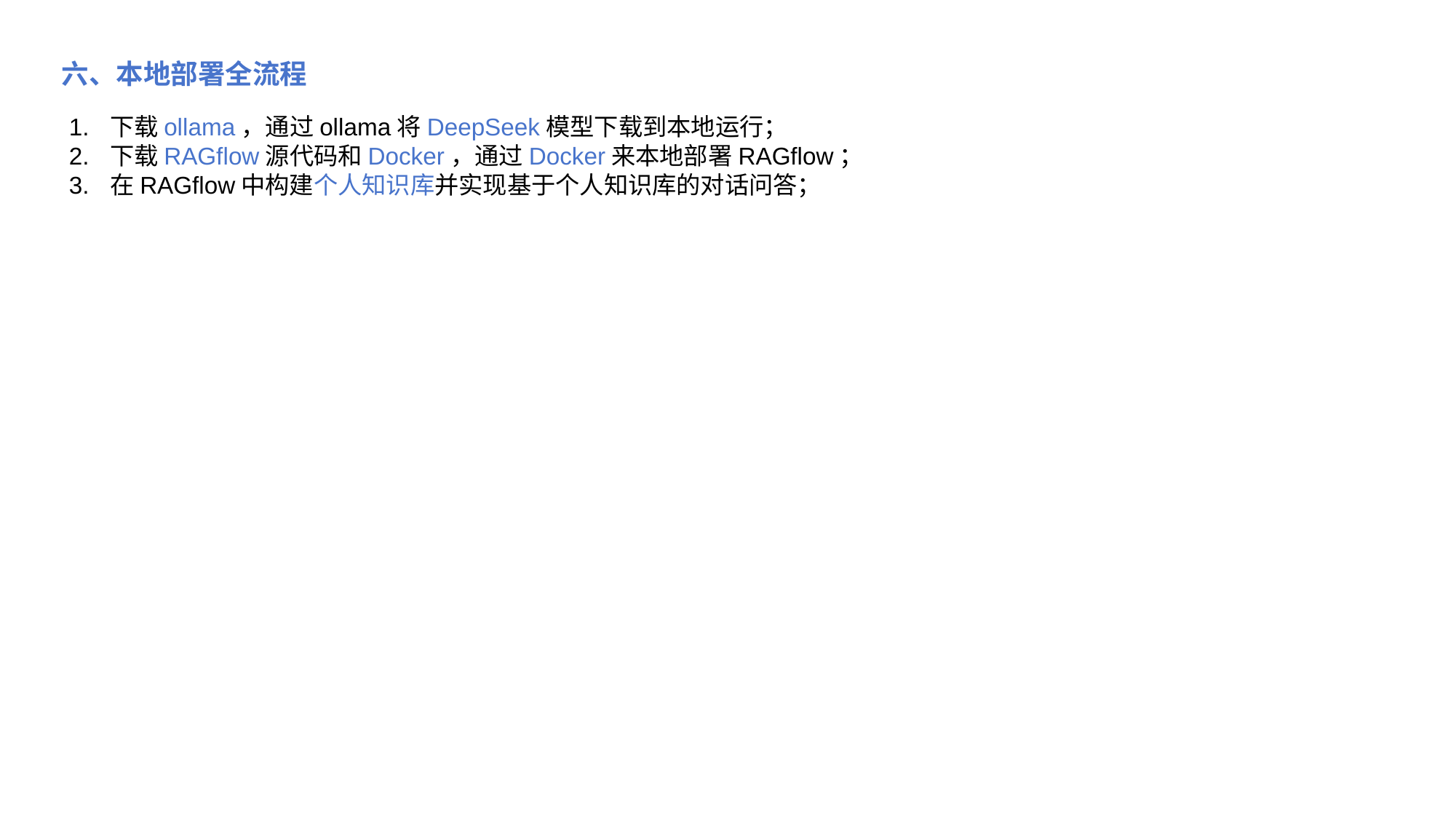

六、本地部署全流程
下载ollama，通过ollama将DeepSeek模型下载到本地运行；
下载RAGflow源代码和Docker，通过Docker来本地部署RAGflow；
在RAGflow中构建个人知识库并实现基于个人知识库的对话问答；